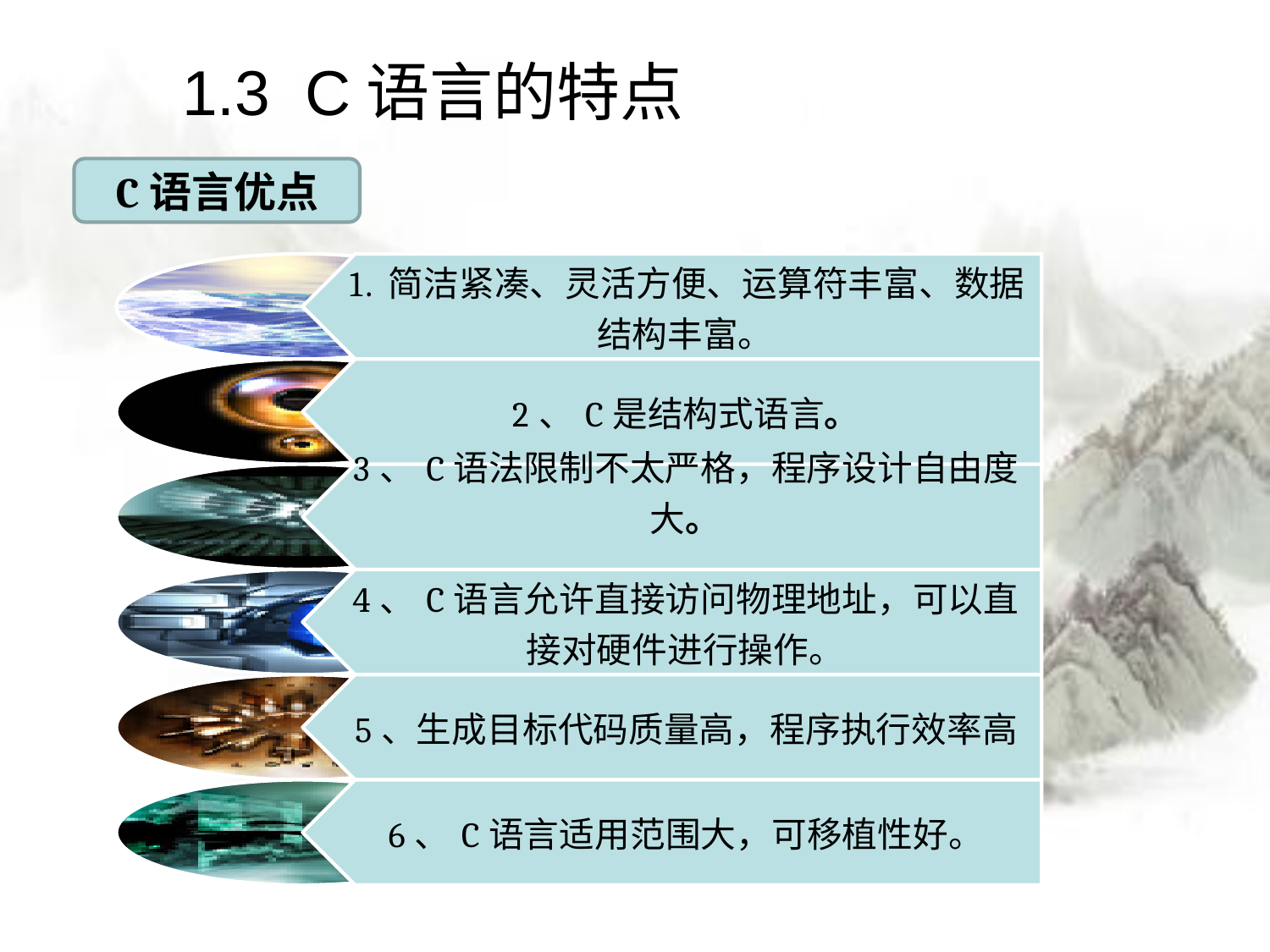

# 1.3  C语言的特点
C语言优点
1. 简洁紧凑、灵活方便、运算符丰富、数据结构丰富。
3、C语法限制不太严格，程序设计自由度大。
4、C语言允许直接访问物理地址，可以直接对硬件进行操作。
5、生成目标代码质量高，程序执行效率高
6、C语言适用范围大，可移植性好。
2、C是结构式语言。